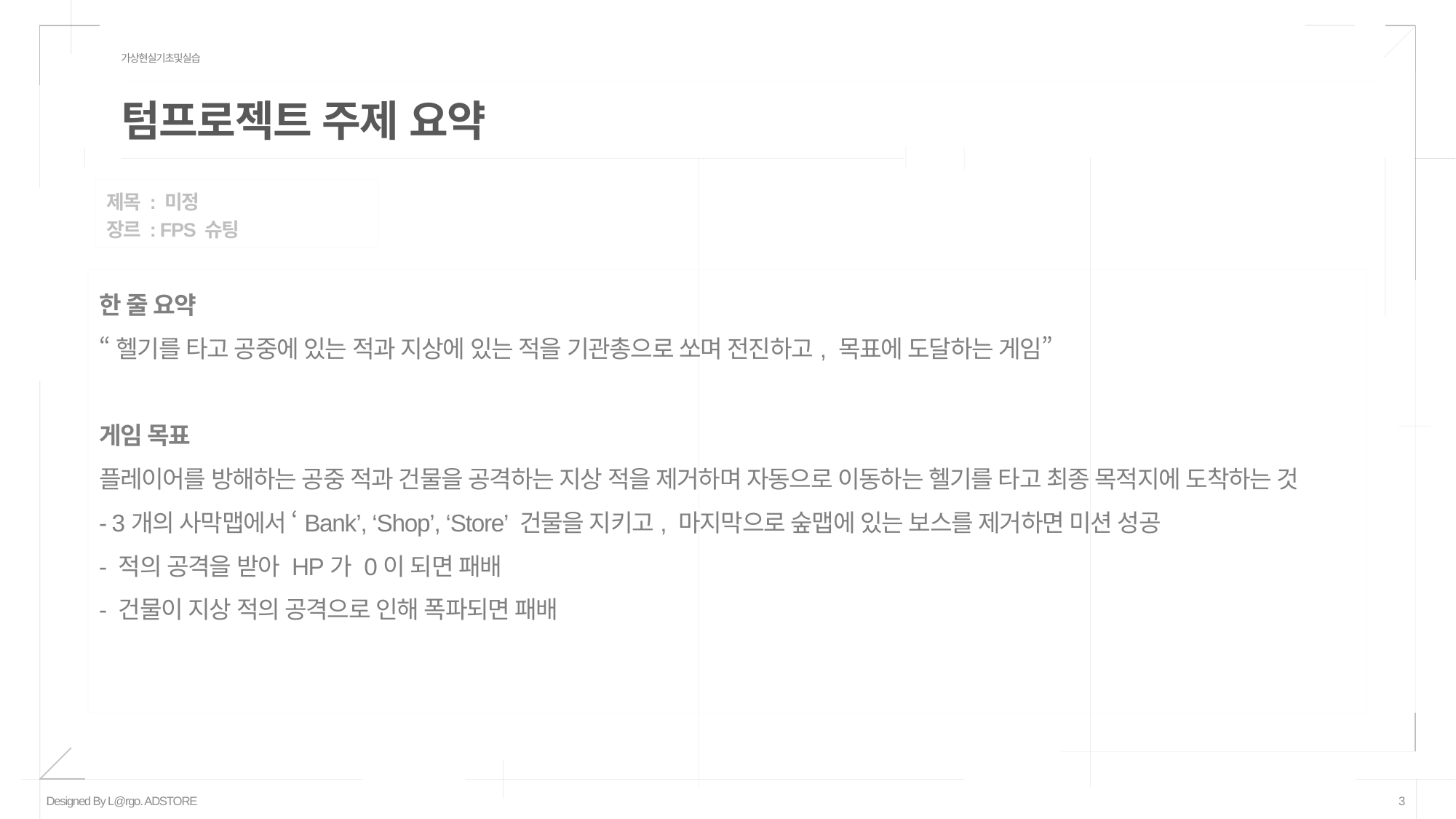

가상현실기초및실습
# 텀프로젝트 주제 요약
제목 : 미정
장르 : FPS 슈팅
한 줄 요약
“헬기를 타고 공중에 있는 적과 지상에 있는 적을 기관총으로 쏘며 전진하고, 목표에 도달하는 게임”

게임 목표
플레이어를 방해하는 공중 적과 건물을 공격하는 지상 적을 제거하며 자동으로 이동하는 헬기를 타고 최종 목적지에 도착하는 것
- 3개의 사막맵에서 ‘Bank’, ‘Shop’, ‘Store’ 건물을 지키고, 마지막으로 숲맵에 있는 보스를 제거하면 미션 성공
- 적의 공격을 받아 HP가 0이 되면 패배
- 건물이 지상 적의 공격으로 인해 폭파되면 패배
Designed By L@rgo. ADSTORE
3